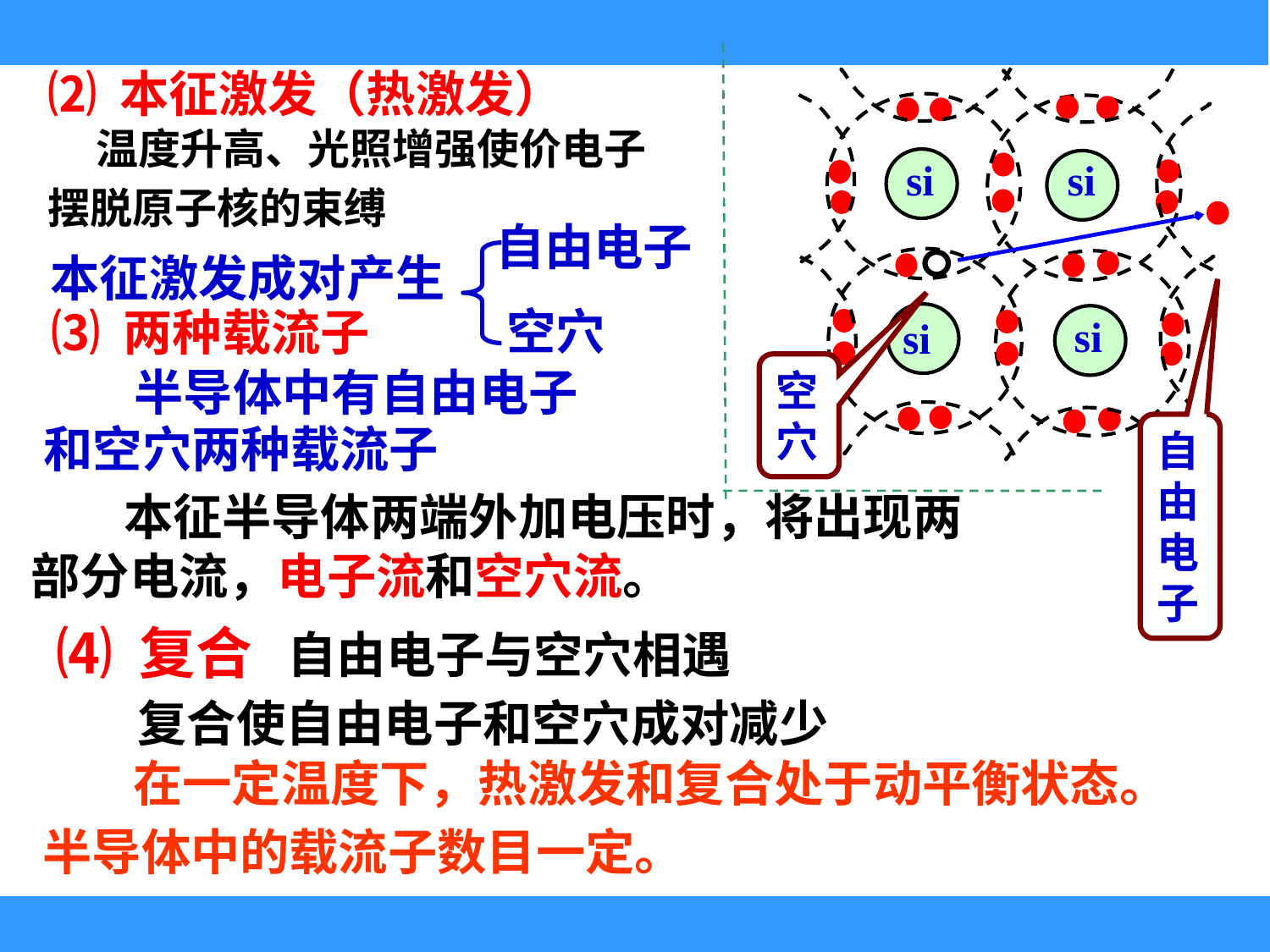

⑵ 本征激发（热激发）

si
si

si

si

    温度升高、光照增强使价电子
摆脱原子核的束缚
自由电子
本征激发成对产生

空穴
⑶ 两种载流子
空穴
       半导体中有自由电子
和空穴两种载流子
自由电子
本征半导体两端外加电压时，将出现两部分电流，电子流和空穴流。

⑷ 复合
自由电子与空穴相遇
复合使自由电子和空穴成对减少
       在一定温度下，热激发和复合处于动平衡状态。
半导体中的载流子数目一定。